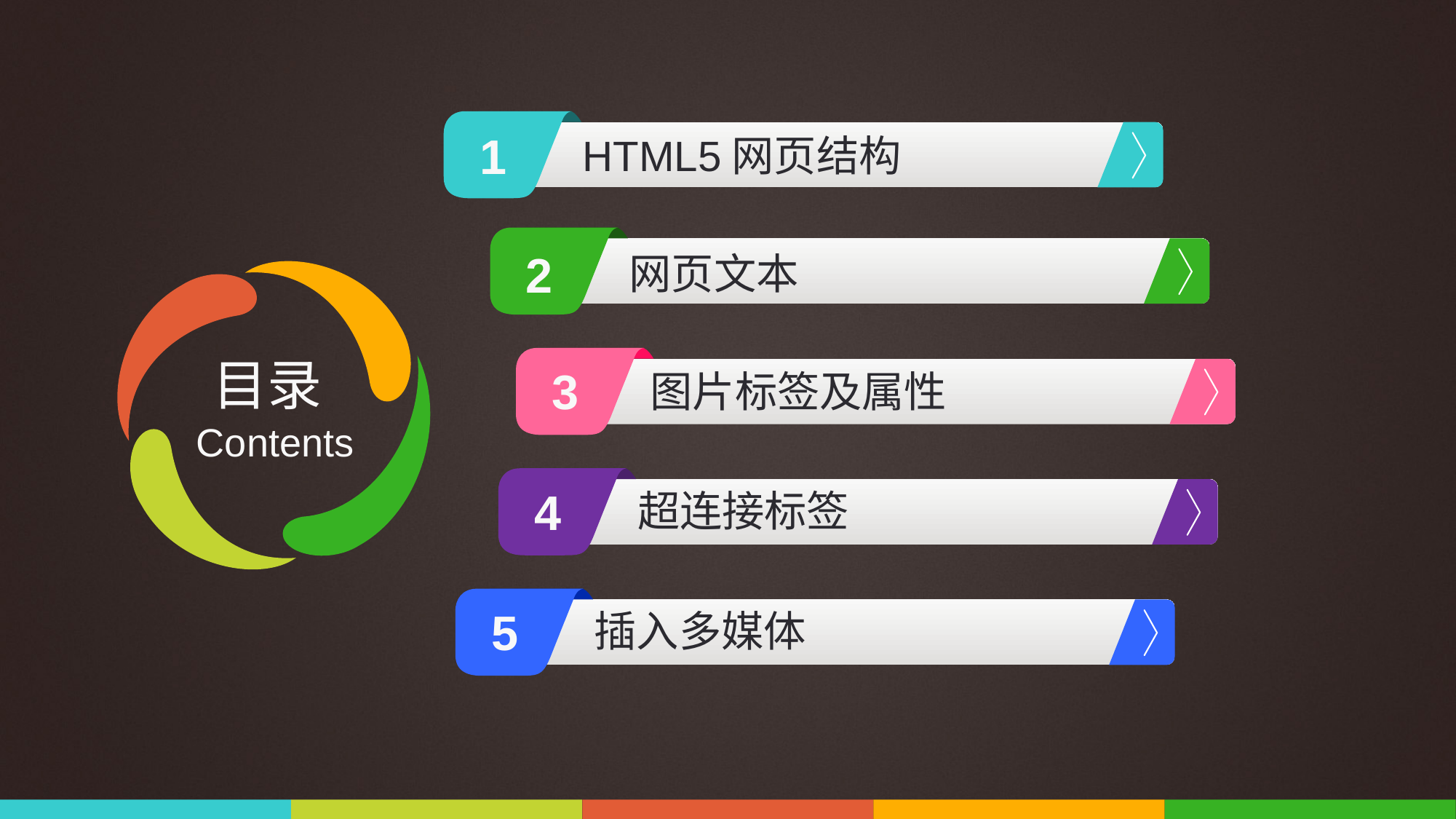

1

HTML5网页结构

2
网页文本

目录

3

图片标签及属性
Contents

4
超连接标签

5
插入多媒体